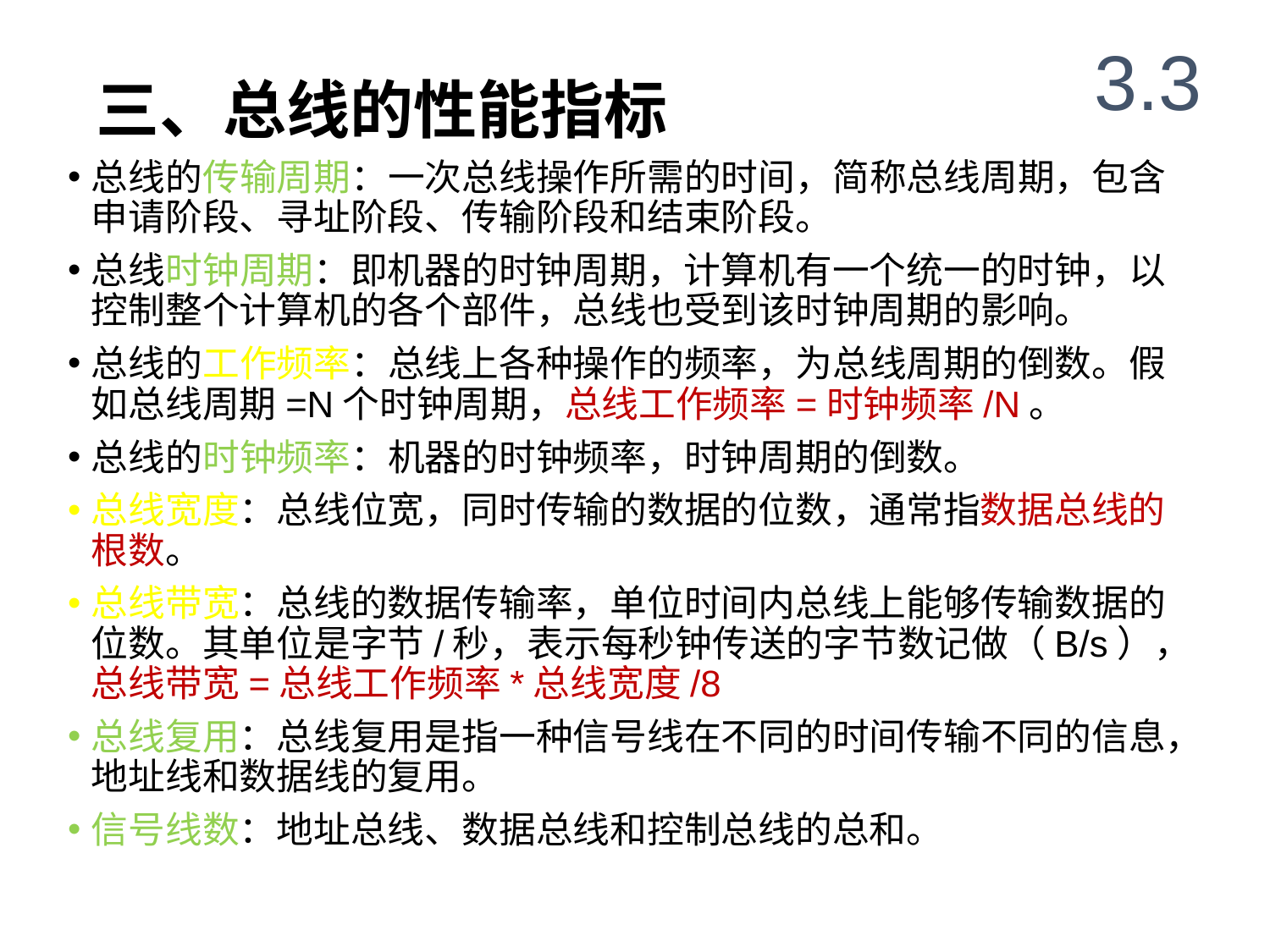

3.3
三、总线的性能指标
总线的传输周期：一次总线操作所需的时间，简称总线周期，包含申请阶段、寻址阶段、传输阶段和结束阶段。
总线时钟周期：即机器的时钟周期，计算机有一个统一的时钟，以控制整个计算机的各个部件，总线也受到该时钟周期的影响。
总线的工作频率：总线上各种操作的频率，为总线周期的倒数。假如总线周期=N个时钟周期，总线工作频率=时钟频率/N。
总线的时钟频率：机器的时钟频率，时钟周期的倒数。
总线宽度：总线位宽，同时传输的数据的位数，通常指数据总线的根数。
总线带宽：总线的数据传输率，单位时间内总线上能够传输数据的位数。其单位是字节/秒，表示每秒钟传送的字节数记做（B/s），总线带宽=总线工作频率*总线宽度/8
总线复用：总线复用是指一种信号线在不同的时间传输不同的信息，地址线和数据线的复用。
信号线数：地址总线、数据总线和控制总线的总和。